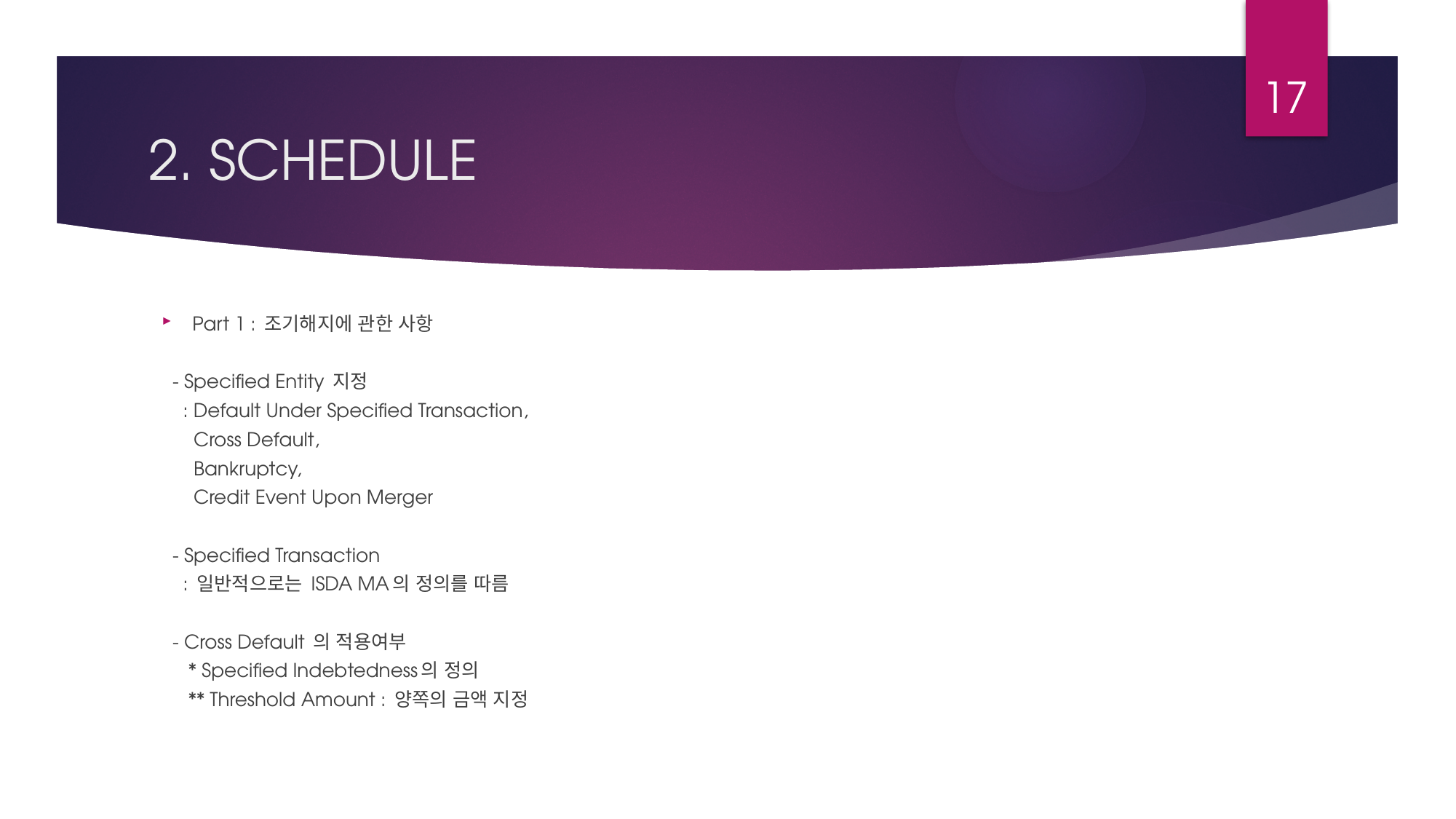

17
# 2. SCHEDULE
Part 1 : 조기해지에 관한 사항

  - Specified Entity 지정
    : Default Under Specified Transaction,
      Cross Default,
      Bankruptcy,
      Credit Event Upon Merger

  - Specified Transaction
    : 일반적으로는 ISDA MA의 정의를 따름

  - Cross Default 의 적용여부
     * Specified Indebtedness의 정의
     ** Threshold Amount : 양쪽의 금액 지정